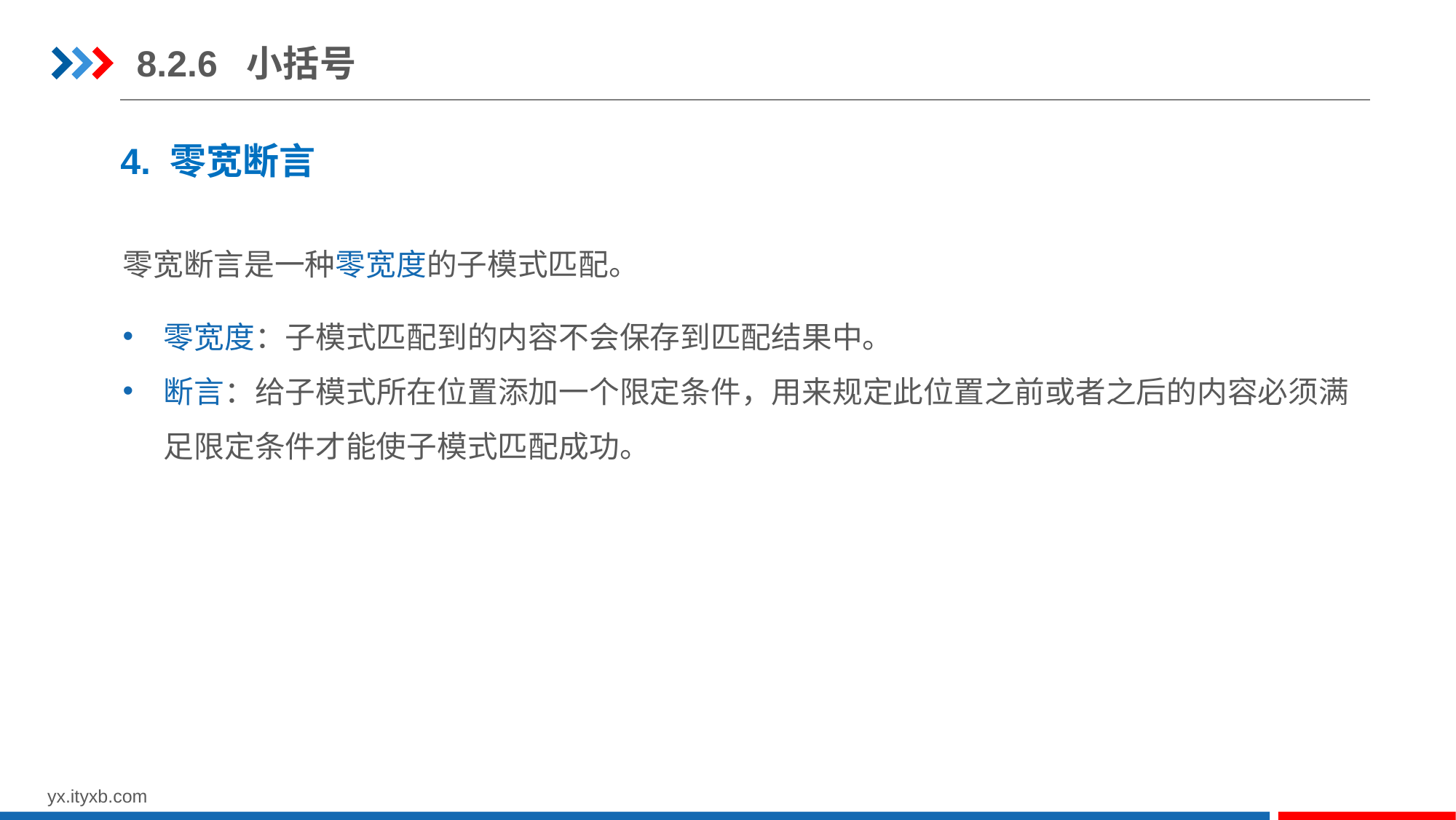

8.2.6  小括号
4. 零宽断言
零宽断言是一种零宽度的子模式匹配。
零宽度：子模式匹配到的内容不会保存到匹配结果中。
断言：给子模式所在位置添加一个限定条件，用来规定此位置之前或者之后的内容必须满足限定条件才能使子模式匹配成功。